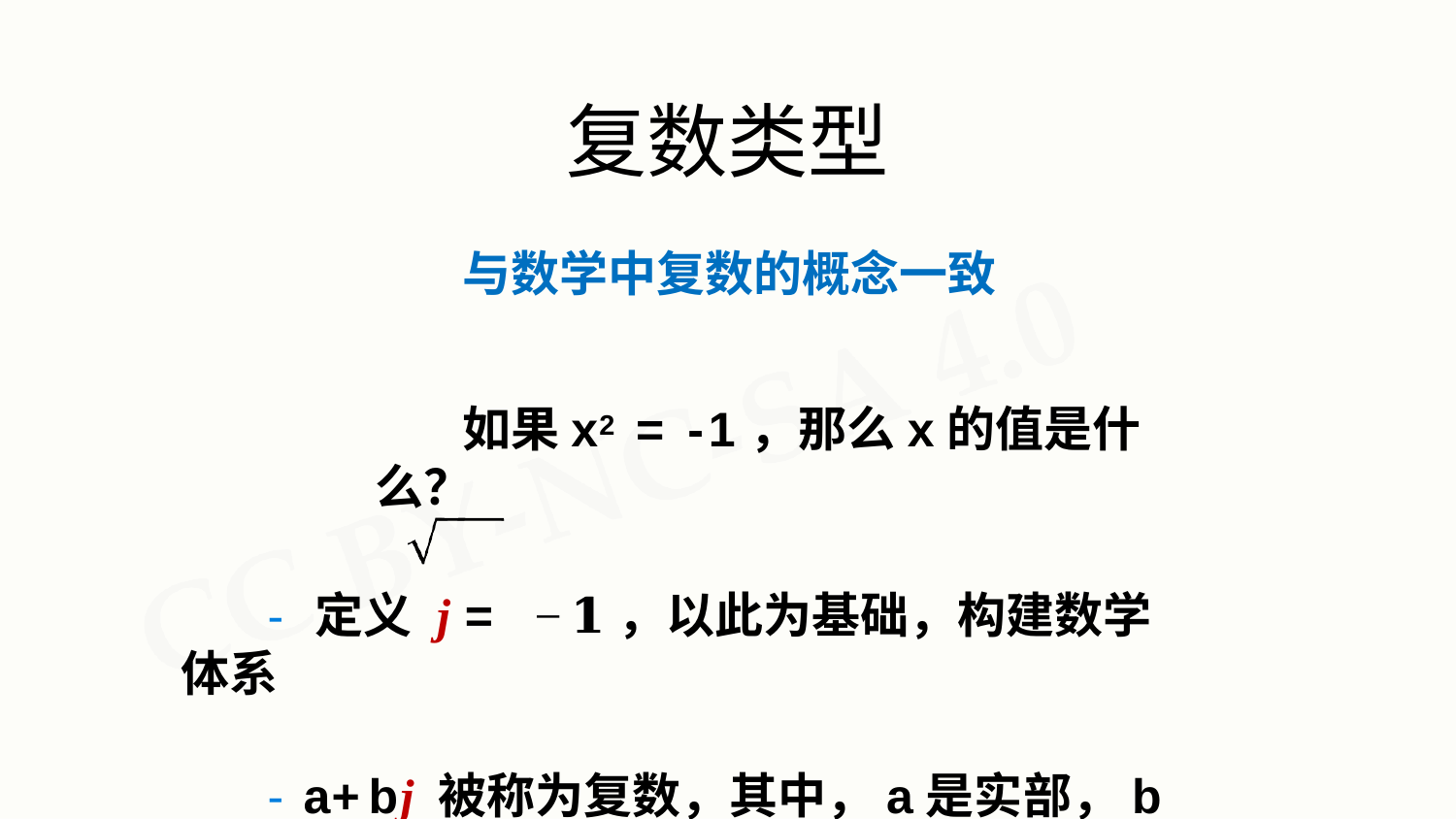

# 复数类型
与数学中复数的概念一致

如果x2  = -1，那么x的值是什么？

- 定义 j =	−𝟏𝟏	，以此为基础，构建数学体系

- a+bj 被称为复数，其中，a是实部，b是虚部